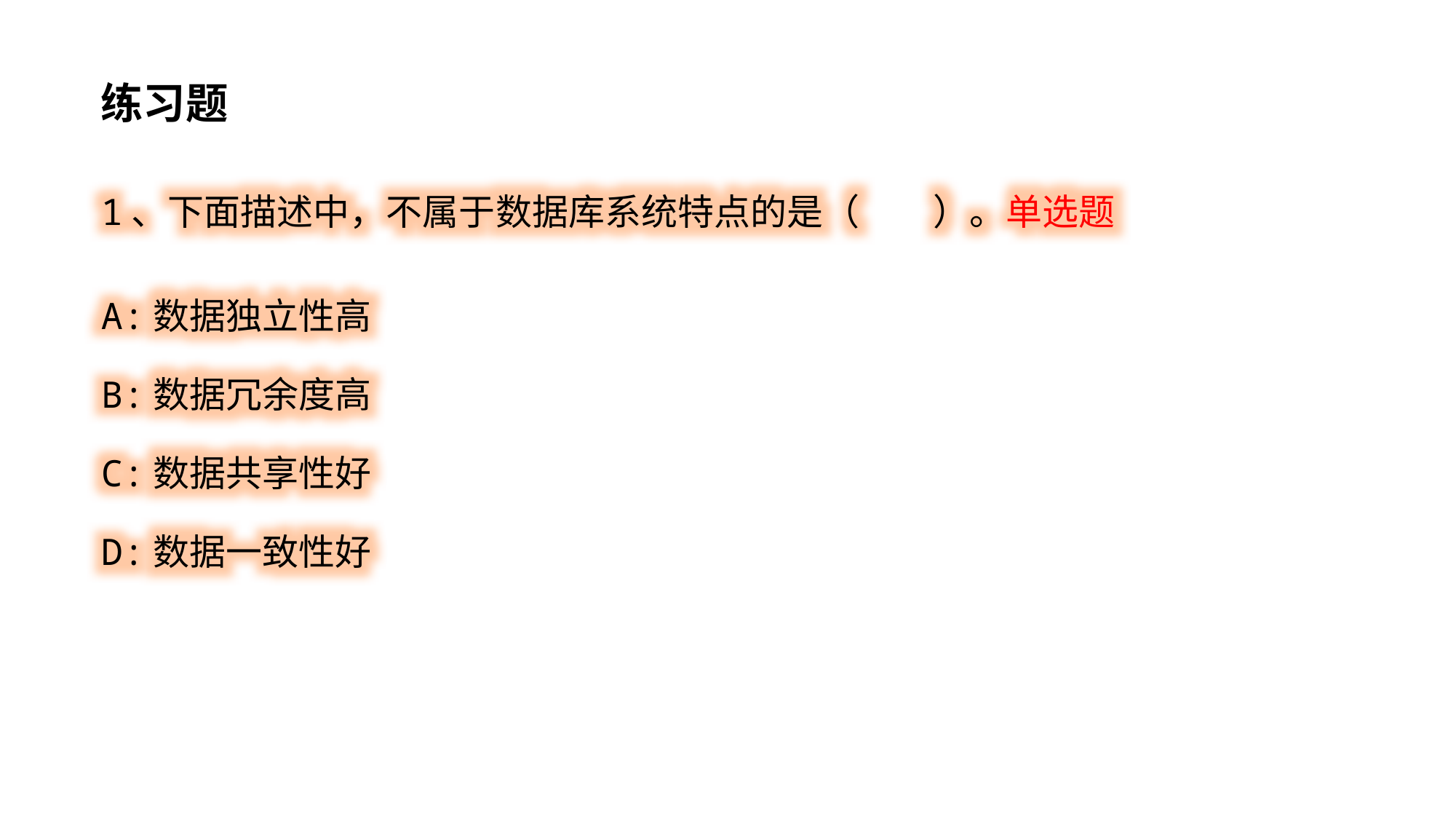

练习题
1、下面描述中，不属于数据库系统特点的是（         ）。单选题

A:数据独立性高

B:数据冗余度高

C:数据共享性好

D:数据一致性好